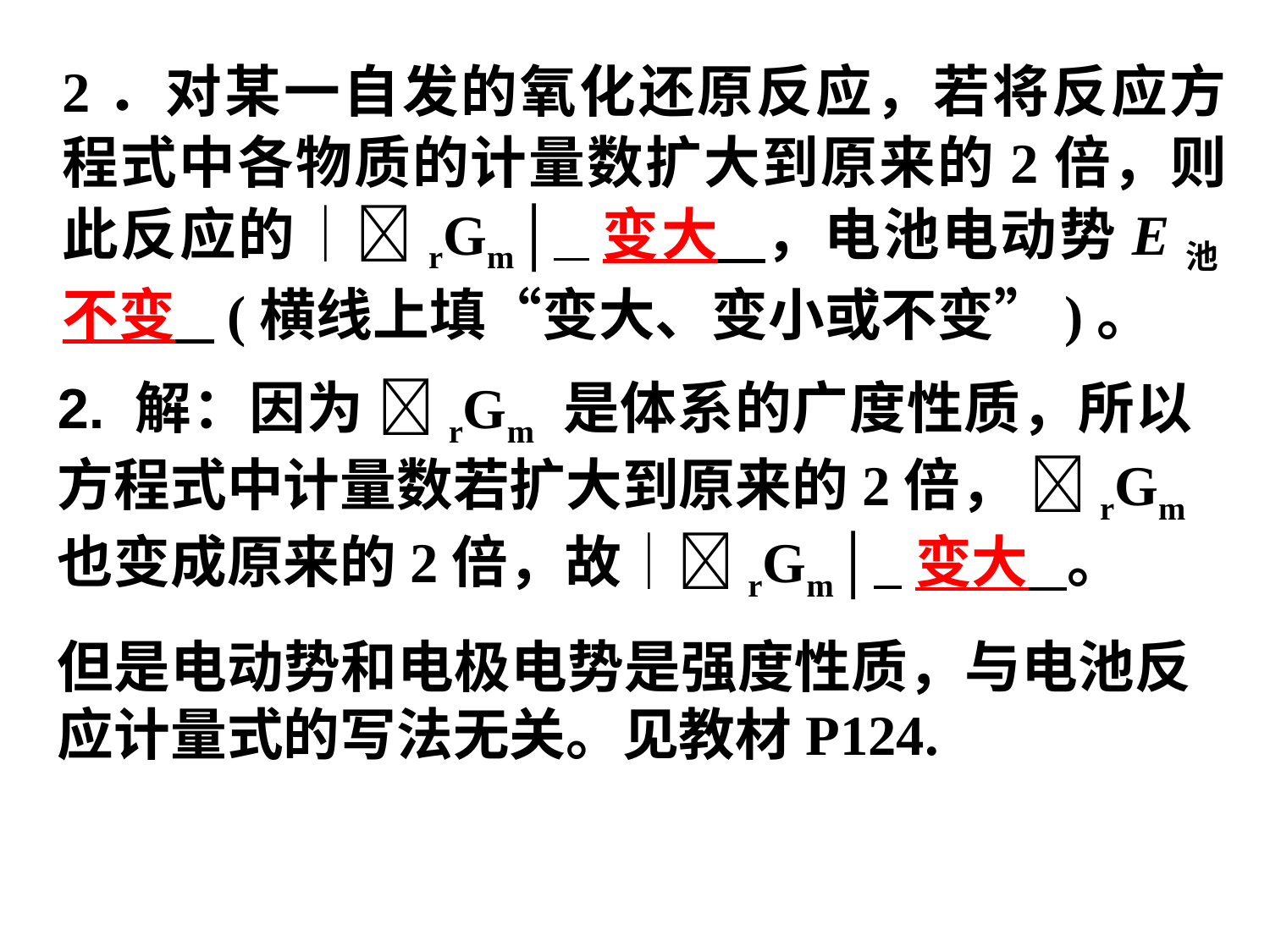

2．对某一自发的氧化还原反应，若将反应方程式中各物质的计量数扩大到原来的2倍，则此反应的│ΔrGm│  变大   ，电池电动势E池  不变   (横线上填“变大、变小或不变”)。
2. 解：因为 ΔrGm 是体系的广度性质，所以方程式中计量数若扩大到原来的2倍， ΔrGm也变成原来的2倍，故│ΔrGm│  变大   。
但是电动势和电极电势是强度性质，与电池反应计量式的写法无关。见教材P124.